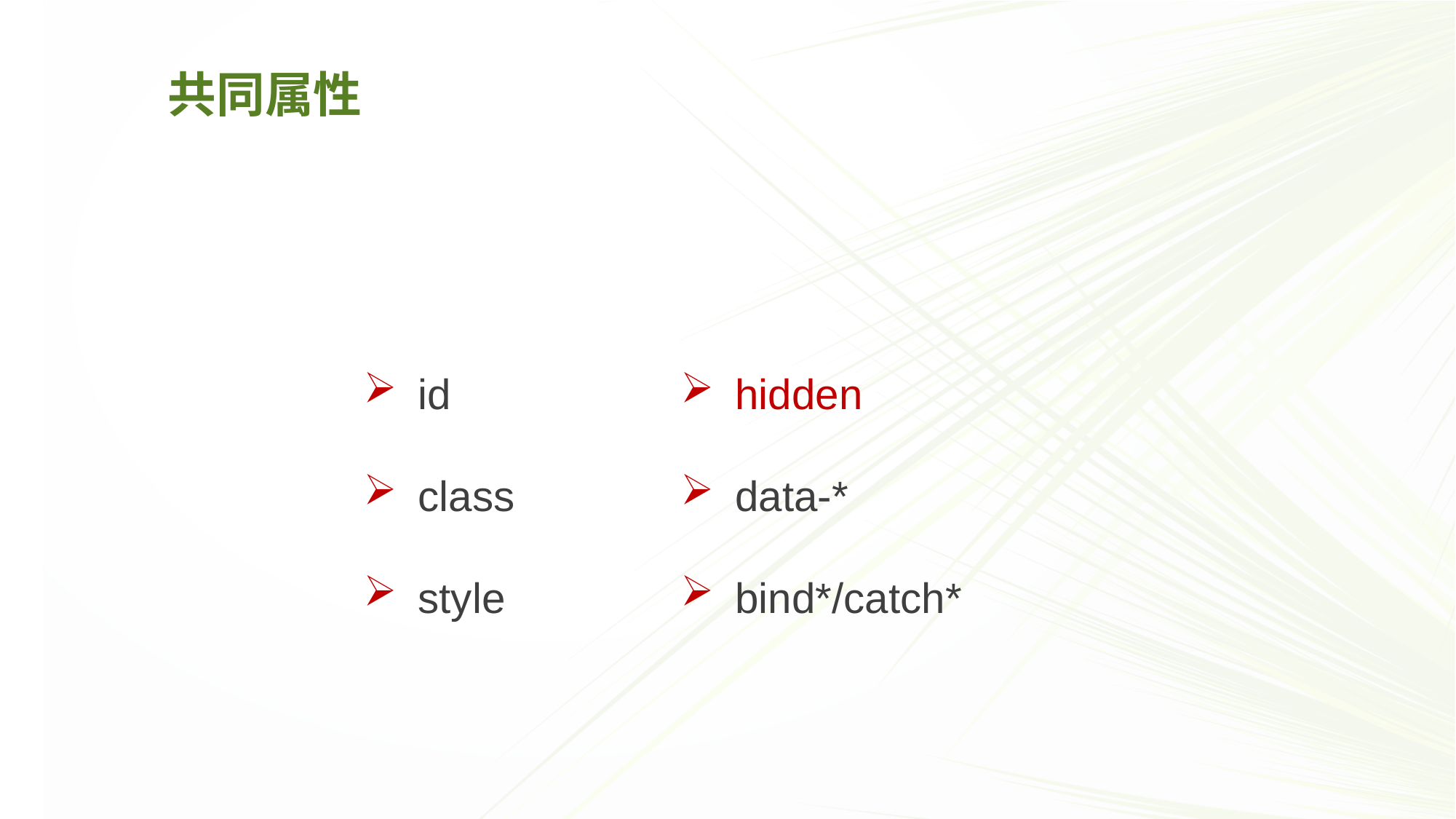

共同属性

id
class
style

hidden
data-*
bind*/catch*